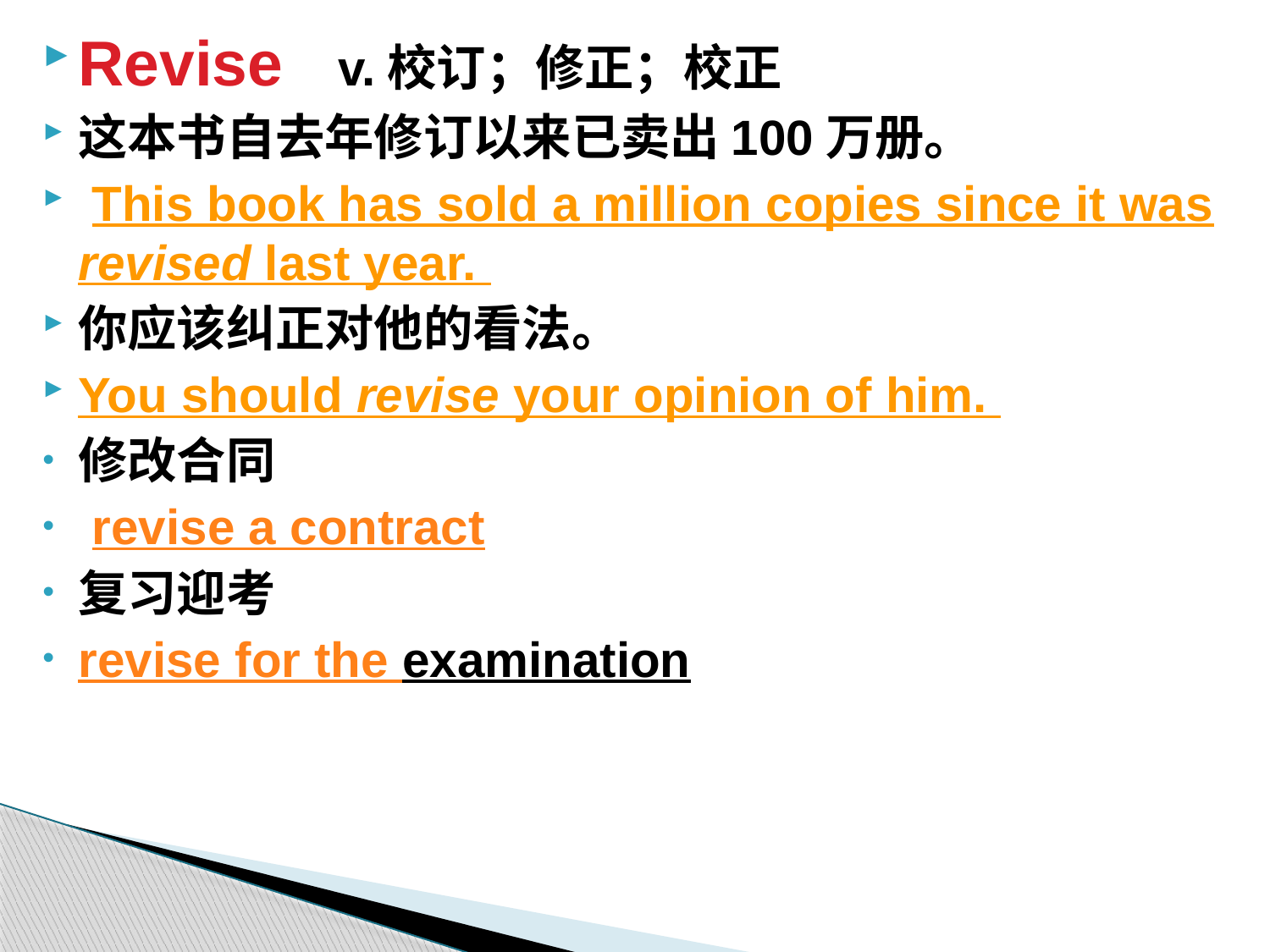

Revise    v.校订；修正；校正
这本书自去年修订以来已卖出100万册。
 This book has sold a million copies since it was revised last year.
你应该纠正对他的看法。
You should revise your opinion of him.
修改合同
 revise a contract
复习迎考
revise for the examination